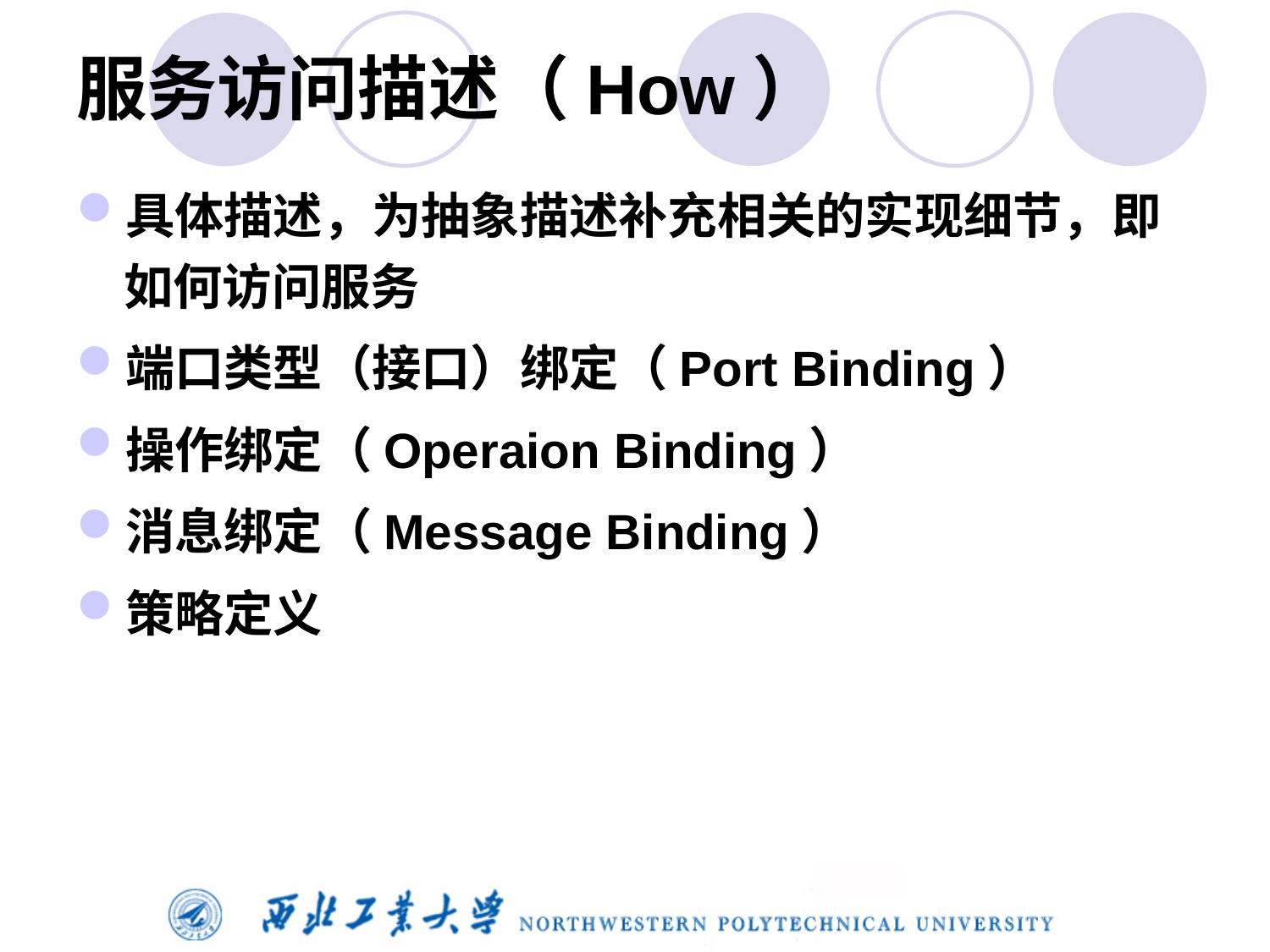

# 服务访问描述（How）
具体描述，为抽象描述补充相关的实现细节，即如何访问服务
端口类型（接口）绑定（Port Binding）
操作绑定（Operaion Binding）
消息绑定（Message Binding）
策略定义